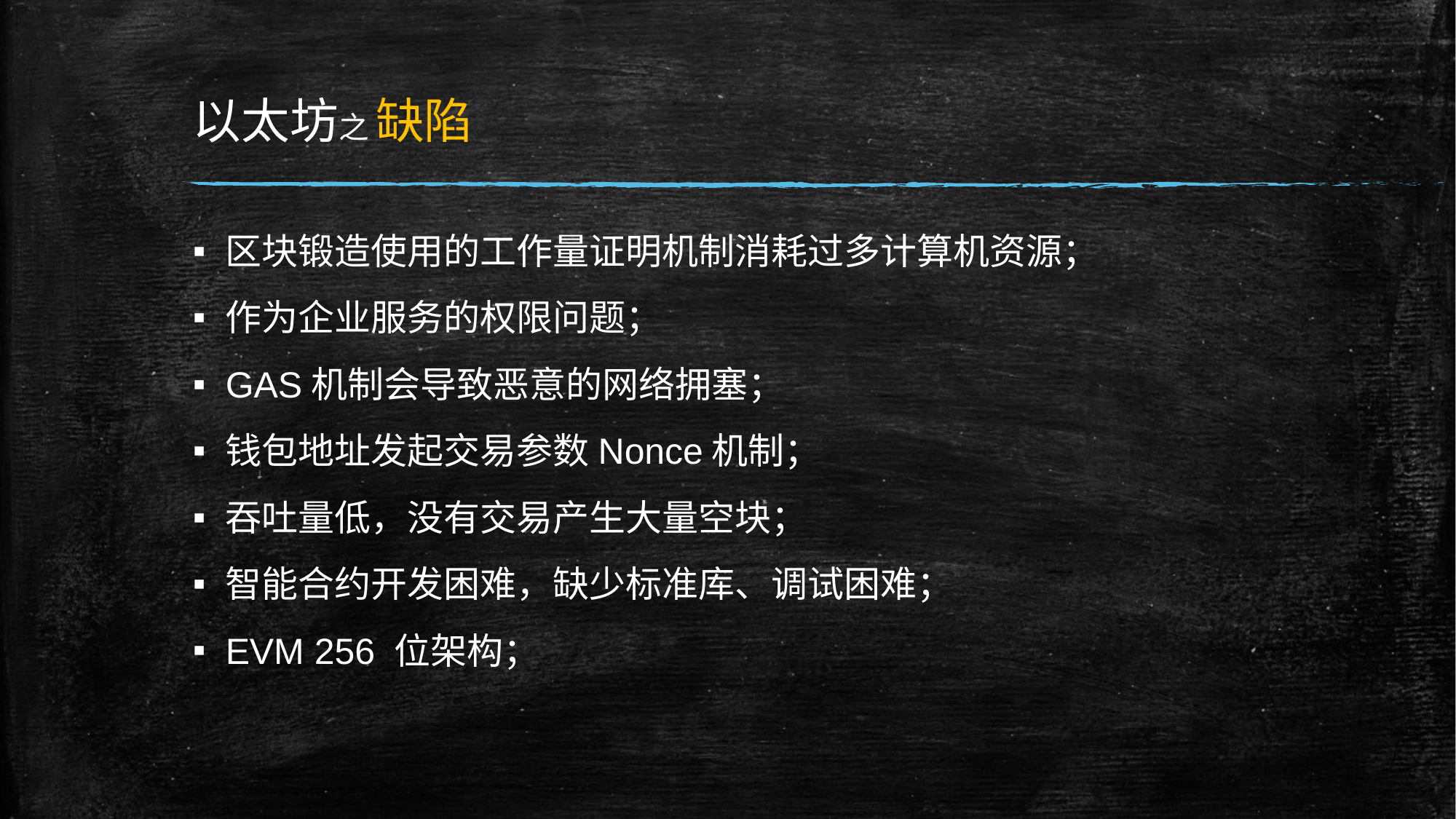

# 以太坊之 缺陷
区块锻造使用的工作量证明机制消耗过多计算机资源；
作为企业服务的权限问题；
GAS机制会导致恶意的网络拥塞；
钱包地址发起交易参数Nonce机制；
吞吐量低，没有交易产生大量空块；
智能合约开发困难，缺少标准库、调试困难；
EVM 256 位架构；